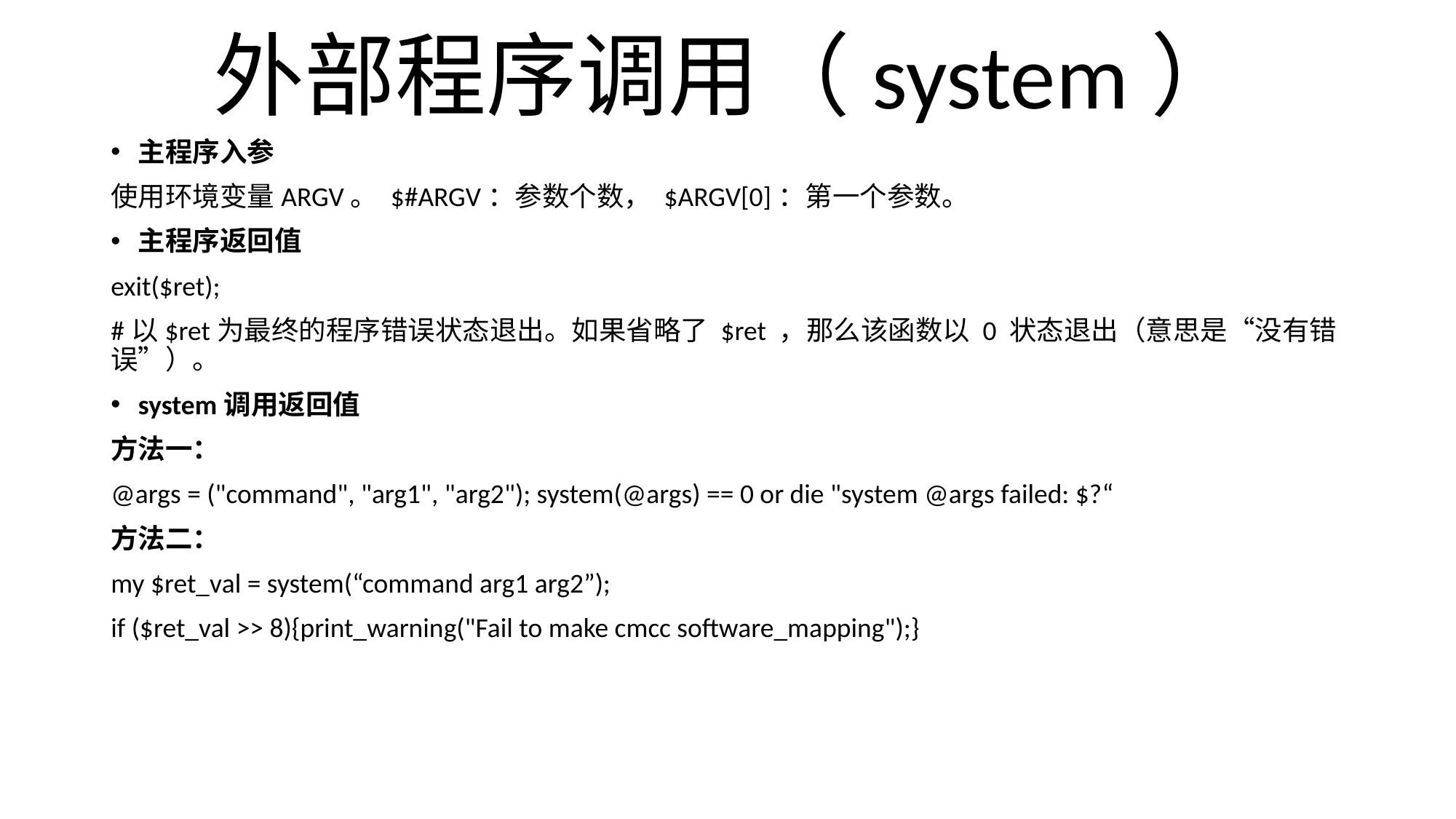

# 外部程序调用（system）
主程序入参
使用环境变量ARGV。 $#ARGV：参数个数， $ARGV[0]：第一个参数。
主程序返回值
exit($ret);
#以$ret为最终的程序错误状态退出。如果省略了 $ret ，那么该函数以 0 状态退出（意思是“没有错误”）。
system调用返回值
方法一：
@args = ("command", "arg1", "arg2"); system(@args) == 0 or die "system @args failed: $?“
方法二：
my $ret_val = system(“command arg1 arg2”);
if ($ret_val >> 8){print_warning("Fail to make cmcc software_mapping");}